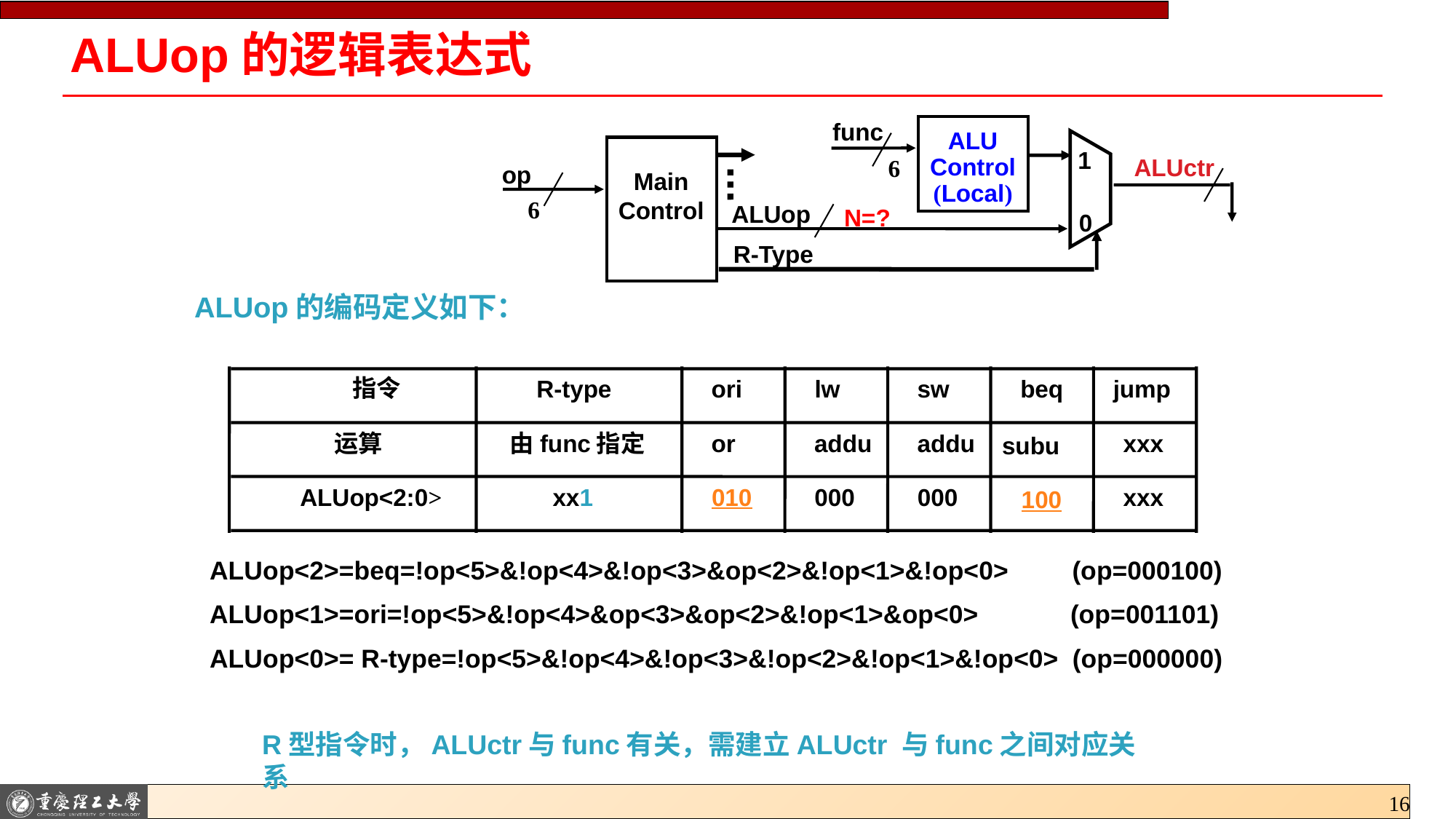

# ALUop的逻辑表达式
func

ALU
Control
(Local)

1
ALUctr

6
op

Main
Control

6
ALUop
N=?
0

R-Type

ALUop的编码定义如下：

R-type
ori
lw
sw
beq
jump
               运算

由func指定
or
addu
addu
xxx
 subu

ALUop<2:0>
xx1
010
000
000
xxx
 100

指令
ALUop<2>=beq=!op<5>&!op<4>&!op<3>&op<2>&!op<1>&!op<0>         (op=000100)
ALUop<1>=ori=!op<5>&!op<4>&op<3>&op<2>&!op<1>&op<0>             (op=001101)
ALUop<0>= R-type=!op<5>&!op<4>&!op<3>&!op<2>&!op<1>&!op<0>  (op=000000)

R型指令时，ALUctr与func有关，需建立ALUctr 与func之间对应关系